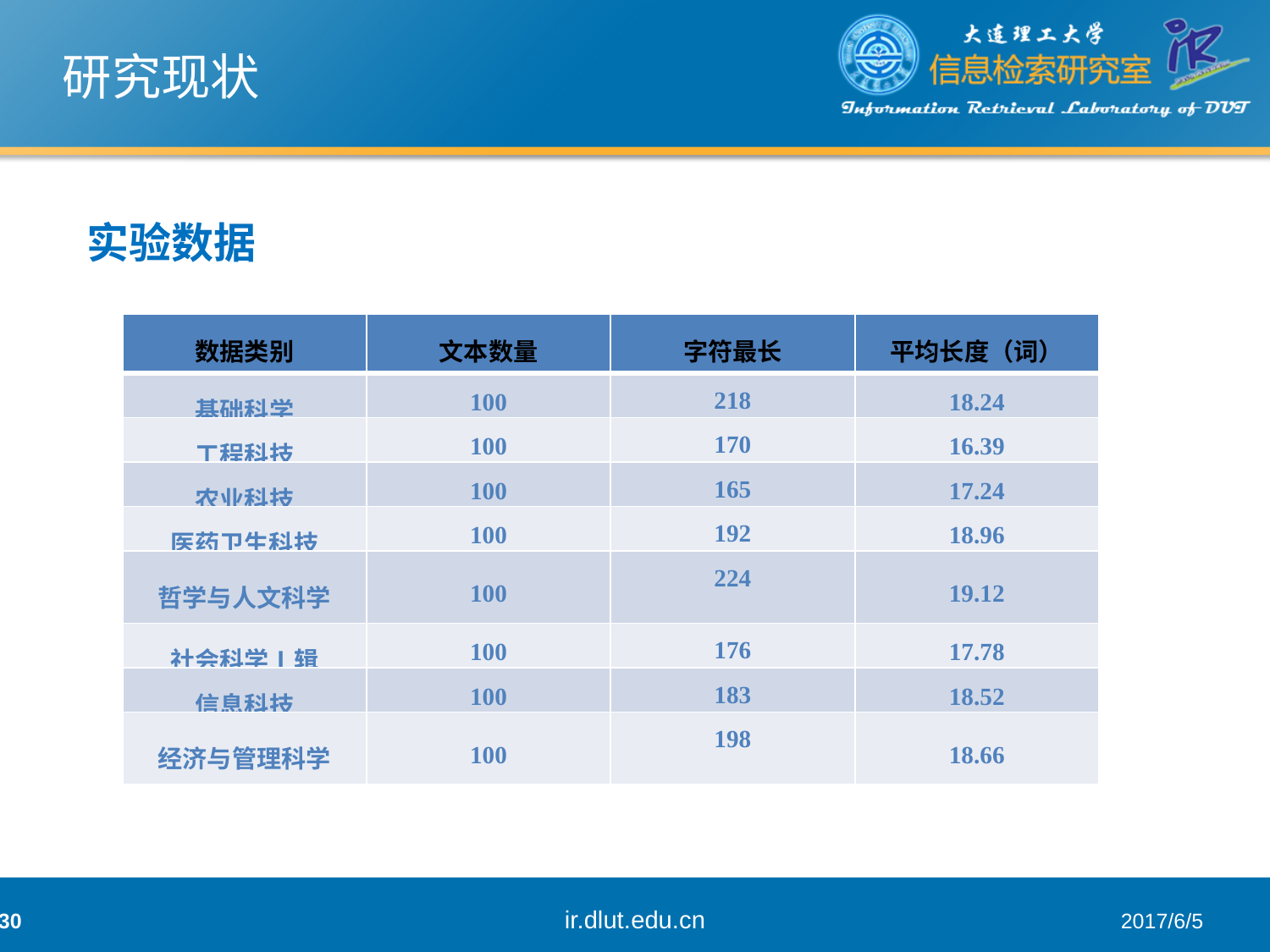

# 研究现状
实验数据

| 数据类别 | 文本数量 | 字符最长 | 平均长度（词） |
| --- | --- | --- | --- |
| 基础科学 | 100 | 218 | 18.24 |
| 工程科技 | 100 | 170 | 16.39 |
| 农业科技 | 100 | 165 | 17.24 |
| 医药卫生科技 | 100 | 192 | 18.96 |
| 哲学与人文科学 | 100 | 224 | 19.12 |
| 社会科学Ⅰ辑 | 100 | 176 | 17.78 |
| 信息科技 | 100 | 183 | 18.52 |
| 经济与管理科学 | 100 | 198 | 18.66 |